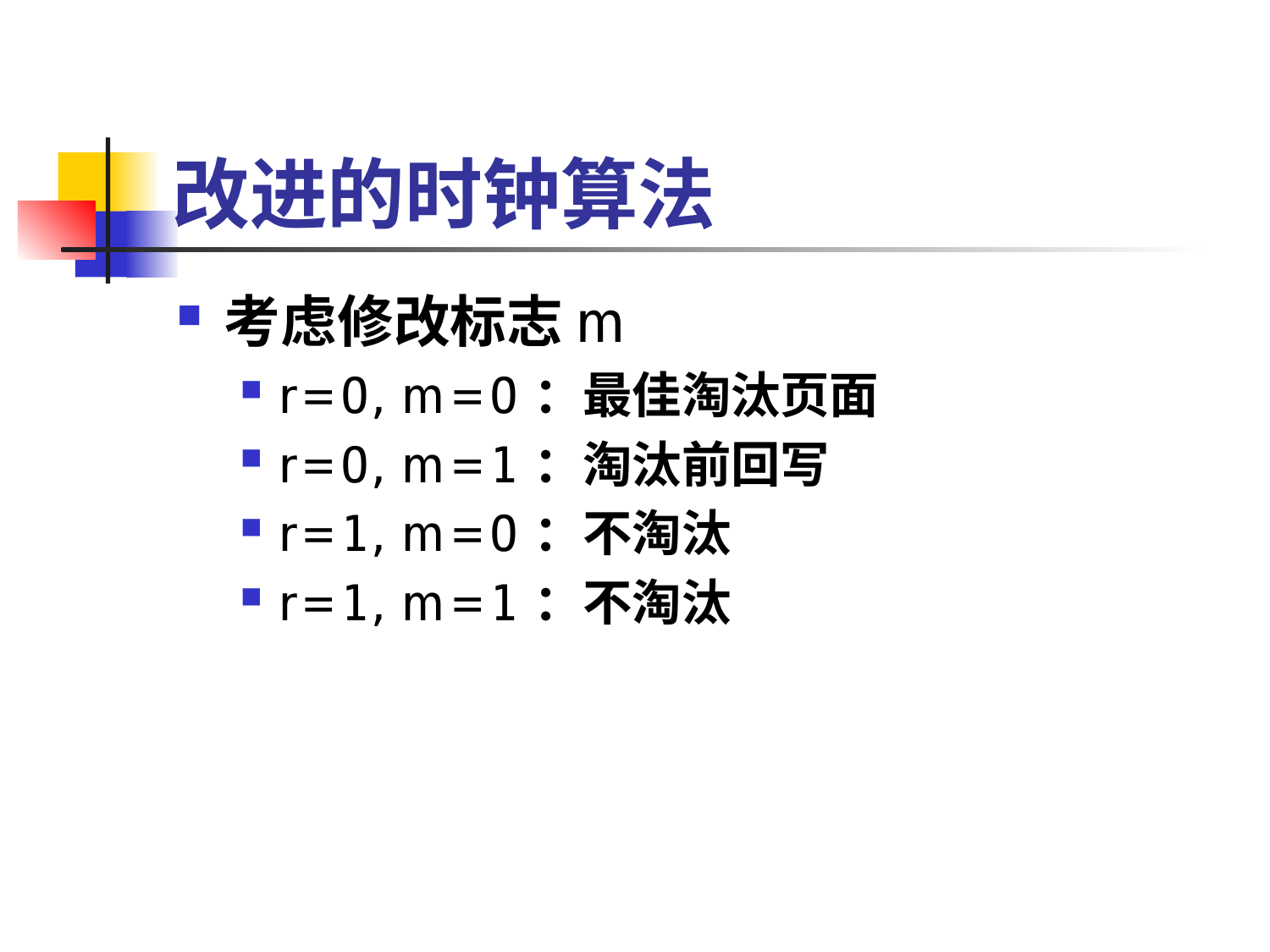

# 改进的时钟算法
考虑修改标志m
r=0, m=0：最佳淘汰页面
r=0, m=1：淘汰前回写
r=1, m=0：不淘汰
r=1, m=1：不淘汰